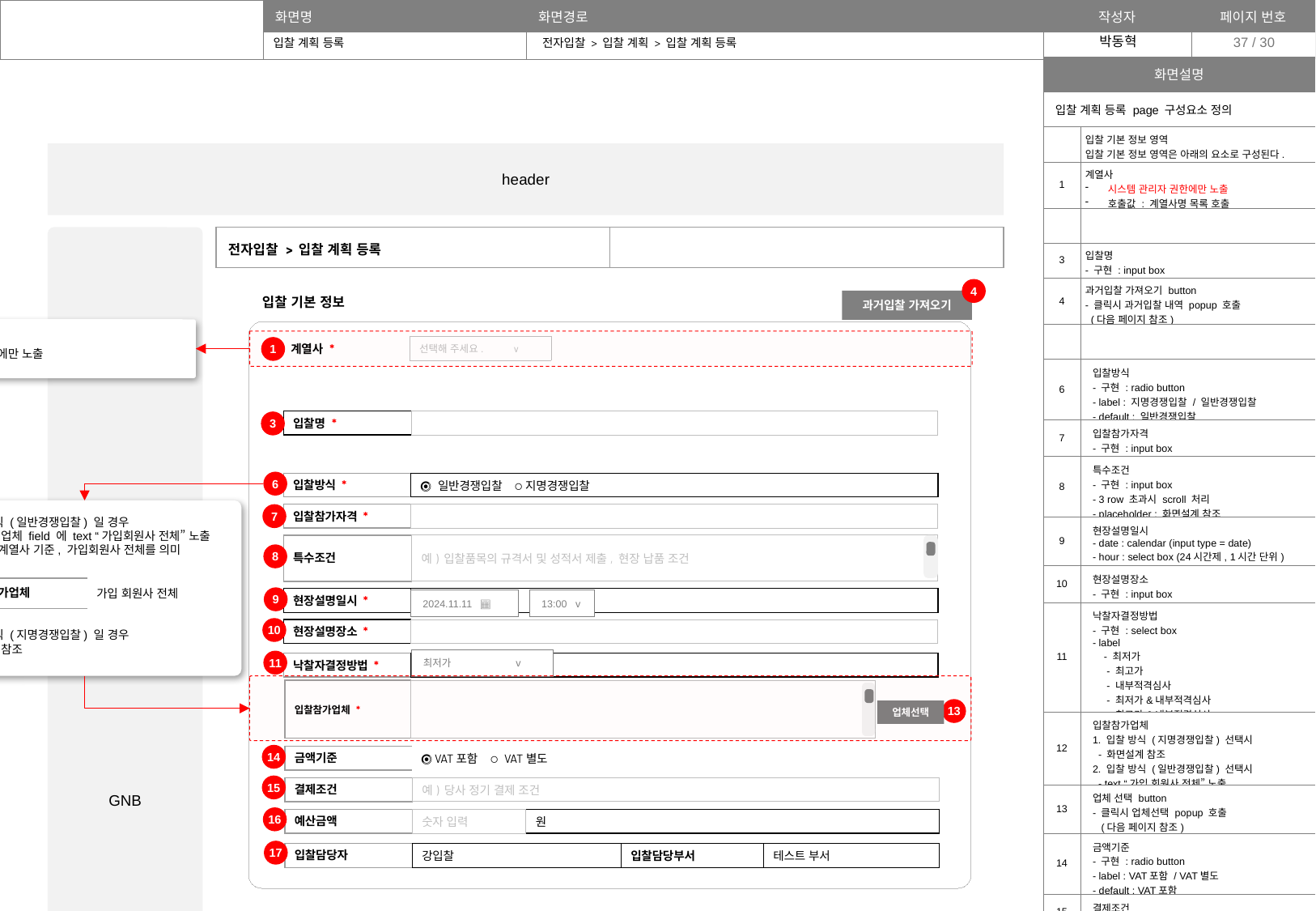

37
입찰 계획 등록
전자입찰 > 입찰 계획 > 입찰 계획 등록
| 화면설명 |  |
| --- | --- |
| 입찰 계획 등록 page 구성요소 정의 |  |
|  | 입찰 기본 정보 영역 입찰 기본 정보 영역은 아래의 요소로 구성된다. |
| 1 | 계열사 시스템 관리자 권한에만 노출 호출값 : 계열사명 목록 호출 |
|  |  |
| 3 | 입찰명 - 구현 : input box |
| 4 | 과거입찰 가져오기 button - 클릭시 과거입찰 내역 popup 호출 (다음 페이지 참조) |
|  |  |
| 6 | 입찰방식 - 구현 : radio button - label : 지명경쟁입찰 / 일반경쟁입찰 - default : 일반경쟁입찰 |
| 7 | 입찰참가자격 - 구현 : input box |
| 8 | 특수조건 - 구현 : input box - 3 row 초과시 scroll 처리 - placeholder : 화면설계 참조 |
| 9 | 현장설명일시 - date : calendar (input type = date) - hour : select box (24시간제, 1시간 단위) |
| 10 | 현장설명장소 - 구현 : input box |
| 11 | 낙찰자결정방법 - 구현 : select box - label - 최저가 - 최고가 - 내부적격심사 - 최저가&내부적격심사 - 최고가&내부적격심사 |
| 12 | 입찰참가업체 1. 입찰 방식 (지명경쟁입찰) 선택시 - 화면설계 참조 2. 입찰 방식 (일반경쟁입찰) 선택시 - text “가입 회원사 전체” 노출 |
| 13 | 업체 선택 button - 클릭시 업체선택 popup 호출 (다음 페이지 참조) |
| 14 | 금액기준 - 구현 : radio button - label : VAT포함 / VAT별도 - default : VAT포함 |
| 15 | 결제조건 - 구현 : input box |
| 16 | 예산금액 - 구현 : input box - 입력제한 : 숫자 허용, 3자리 콤마처리 |
| 17 | 입찰담당자 - 호출값 : 접속 계정의 사용자명 호출 입찰담당부서 - 호출값 : 입찰담당자의 부서명 호출 |
| 18 | 입찰추가 정보 영역 입찰공고 추가등록 사항은 아래 요소로 구성된다. |
| 19 | 제출시작일시 - date : calendar (input type = date) - hour : select box (24시간제, 1시간 단위) |
| 20 | 제출마감일시 - date : calendar (input type = date) - hour : select box (24시간제, 1시간 단위) |
| 21 | 1. 개찰자 - 검색 button 클릭시 개찰자 조회 popup 호출 2. 입찰공고자 - 검색 button 클릭시 사원조회 popup 호출 3. 낙찰자 - 검색 button 클릭시 낙찰자 조회 popup 호출 - question icon : mouse hover 시 tooltip 호출 (popup 은 다음 페이지 참조) |
| 22 | 내역방식 - 구현 : radio button - label : 파일등록 / 내역직접등록 - default : 내역직접등록 OK플라자에서 입찰 생성할 경우 - 내역 방식 (OK플라자 SYSTEM) 으로 표시 - 내역방식 변경 불가 |
| 23 | 납품조건 - 구현 : input box |
| 24 | 세부내역 1. 내역방식 (파일등록) 선택시 - file upload 기능 제공 - 최대 10MB 파일 1개 등록 가능 - mouse hover 시 tooltip 호출 2. 내역방식 (내역직접등록) 선택시 - 세부내역 직접 등록/추가/삭제 기능 제공 3. 내역방식(OK플라자 SYSTEM) 일 경우 - OK플라자에서 입찰 내역 호출(수정 불가) |
| 25 | 첨부파일 - file uplload 기능 제공 (단일 uploader) - 최대 10개 파일 등록 가능(파일당 최대 10MB) - mouse hover 시 tooltip 호출 |
| 26 | 결정버튼 영역 1. 목록 button 클릭시 입찰계획 목록 page 이동 2. 저장 button 클릭시 유효성 검사 |
header
GNB
| 전자입찰 > 입찰 계획 등록 |  |
| --- | --- |
4
입찰 기본 정보
과거입찰 가져오기
계열사 field
- 시스템 관리자 권한에만 노출

| 계열사 \* | 선택해 주세요. v |  |
| --- | --- | --- |
1
| 입찰명 \* |  |
| --- | --- |
3
6
| 입찰방식 \* | 🔘 일반경쟁입찰 ⚪️ 지명경쟁입찰 |
| --- | --- |
12
1. 입찰 방식 (일반경쟁입찰) 일 경우
- 입찰 참가 업체 field 에 text “가입회원사 전체” 노출
- 입찰희망 계열사 기준, 가입회원사 전체를 의미
- field 에시

2. 입찰 방식 (지명경쟁입찰) 일 경우
- 화면 설계 참조
| 입찰참가자격 \* |  |
| --- | --- |
7
| 특수조건 | 예) 입찰품목의 규격서 및 성적서 제출, 현장 납품 조건 |
| --- | --- |

8
| 입찰참가업체 | 가입 회원사 전체 |
| --- | --- |
9
| 현장설명일시 \* |  |
| --- | --- |
2024.11.11   📅
13:00   v
10
| 현장설명장소 \* |  |
| --- | --- |
최저가                      v
11
| 낙찰자결정방법 \* | 최저가&내부적격심사 |
| --- | --- |

| 입찰참가업체 \* |  |  |  |  |
| --- | --- | --- | --- | --- |

13
업체선택
14
| 금액기준 | 🔘 VAT포함 ⚪️ VAT별도 |
| --- | --- |
15
| 결제조건 | 예) 당사 정기 결제 조건 |
| --- | --- |
16
| 예산금액 | 숫자 입력 | 원 |
| --- | --- | --- |
17
| 입찰담당자 | 강입찰 | 입찰담당부서 | 테스트 부서 |
| --- | --- | --- | --- |
입찰 추가 정보
18

2024.11.11   📅
13:00   v
20
19
2024.11.11   📅
13:00   v
| 제출시작일시 \* |  | 제출마감일시 \* |  |
| --- | --- | --- | --- |
개찰 후 낙찰은 개찰자와 낙찰자만 하실 수 있습니다.
낙찰자를 선택하지 않으면 개찰자만 낙찰 할 수 있습니다.
검색

21
21
검색

| 개찰자 \* |  | 입찰공고자 \* |  |
| --- | --- | --- | --- |
?
21
검색

| 낙찰자 \* | 강낙찰 |  |  |
| --- | --- | --- | --- |
내역방식이 파일등록 일 경우 필수로 파일을 등록해야 합니다.
파일이 암호화 되어 있는지 확인해 주십시오
23

| 내역방식 \* | 🔘 내역직접등록 ⚪️ 파일등록 | 납품조건 \* |  |
| --- | --- | --- | --- |
22
1. 내역방식 (파일등록) 일 경우
 - file upload 기능 제공
| 세부내역 \* | 클릭 혹은 파일을 이곳에 드롭하세요 파일 최대 10MB(등록 파일 개수 최대 1개) |
| --- | --- |

?
팬택입찰_첨부1.docx
삭제
24

| 세부내역 \* | 품목명 | 규격 | 수량 | 단위 | 단가 | 합계 | 삭제 |
| --- | --- | --- | --- | --- | --- | --- | --- |
|  |  |  |  |  |  | 1,000,000,000 |  |
|  |  |  |  |  |  | 100,000,000 |  |
|  |  |  |  |  |  | 100,000,000 |  |
|  |  |  |  |  |  |  |  |
|  |  |  |  |  | 총합계 | 1,200,000,000 |  |
2. 내역방식 (내역직접등록) 일 경우
 - 사용자가 세부내역 직접 입력
EA
10,000
테스트규격01
100,000
테스트상품01
삭제
EA
10,000
테스트규격02
10,000
삭제
테스트상품02
?
EA
10,000
테스트규격03
10,000
삭제
테스트상품03
3. OK플라자에서 입찰을 생설할 경우
 - 내역방식 (OK플라자 SYSTEM) 으로 표시
 - 내역방식 변경불가
 - 세부내역 : OK플라자에서 내역 호출 (수정 불가)
추가

숫자 입력

숫자 입력

삭제

25
| 첨부파일 | 클릭 혹은 파일을 이곳에 드롭하세요 파일 최대 10MB(등록 파일 개수 최대 10개) |
| --- | --- |
?
입찰 참가업체들이 확인하는 첨부파일 입니다.
파일이 암호화 되어 있는지 확인해 주십시오
팬택입찰_첨부1.docx
삭제
팬택입찰_첨부2.docx
삭제
팬택입찰_첨부3.docx
삭제
26

목록
저장
footer

필수 항목을 다시 확인해 주세요.
필수항목이 모두 입력되었는가?
NO
확인
YES

입찰 계획을 등록하시겠습니까?
저장
취소
입찰 공고자에게 알림 발송

카카오톡 발송
템플릿코드 : E-Bid003
참조 : page 114 (별첨 1. 메시지 템플릿) 참조
입찰 계획이 등록되었습니다.
이메일 발송
템플릿코드 : E-Bid203
참조 : page 114 (별첨 1. 메시지 템플릿) 참조
확인
입찰 계획 목록 page 이동